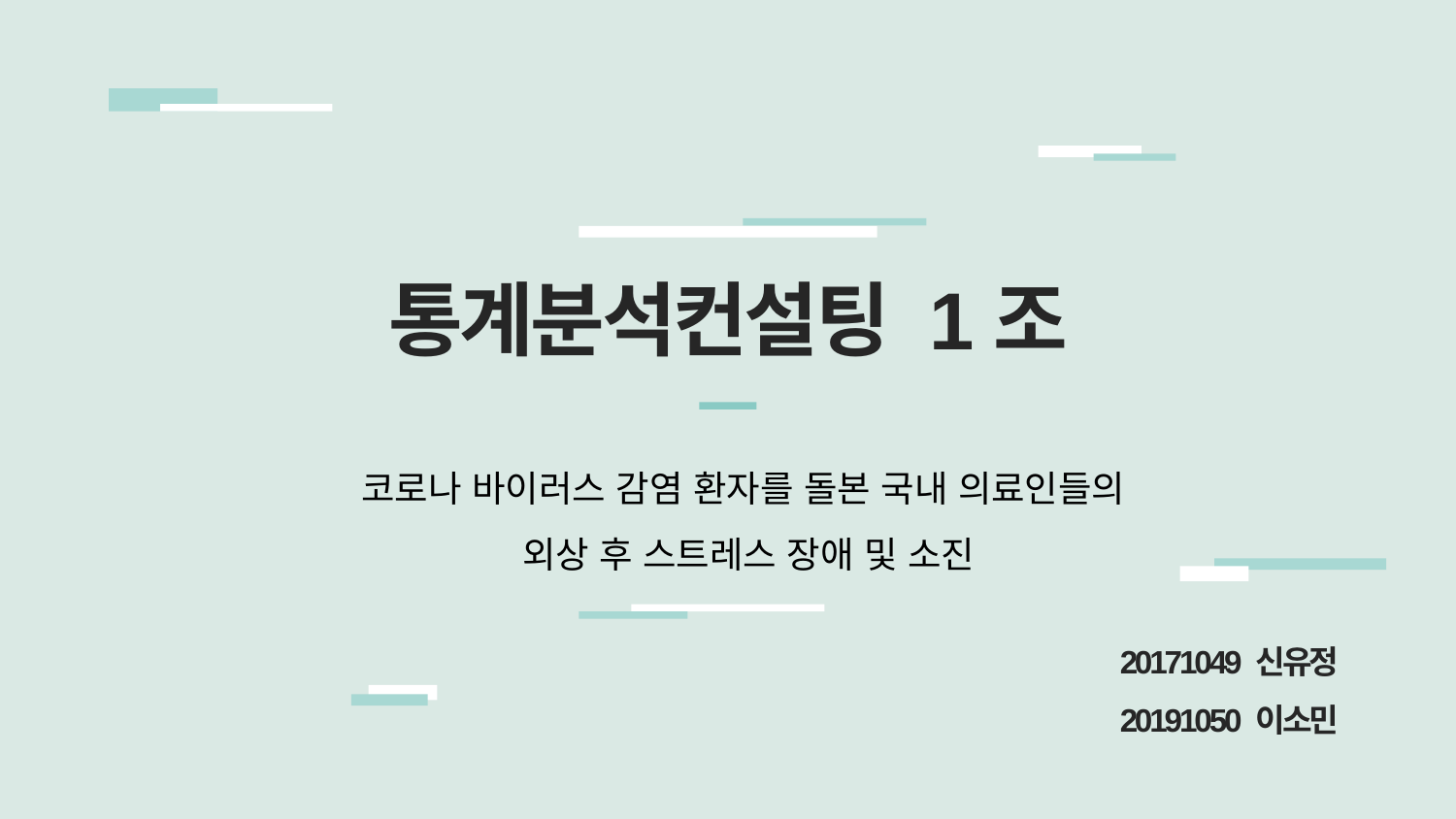

통계분석컨설팅 1조

코로나 바이러스 감염 환자를 돌본 국내 의료인들의
외상 후 스트레스 장애 및 소진

20171049 신유정
20191050 이소민